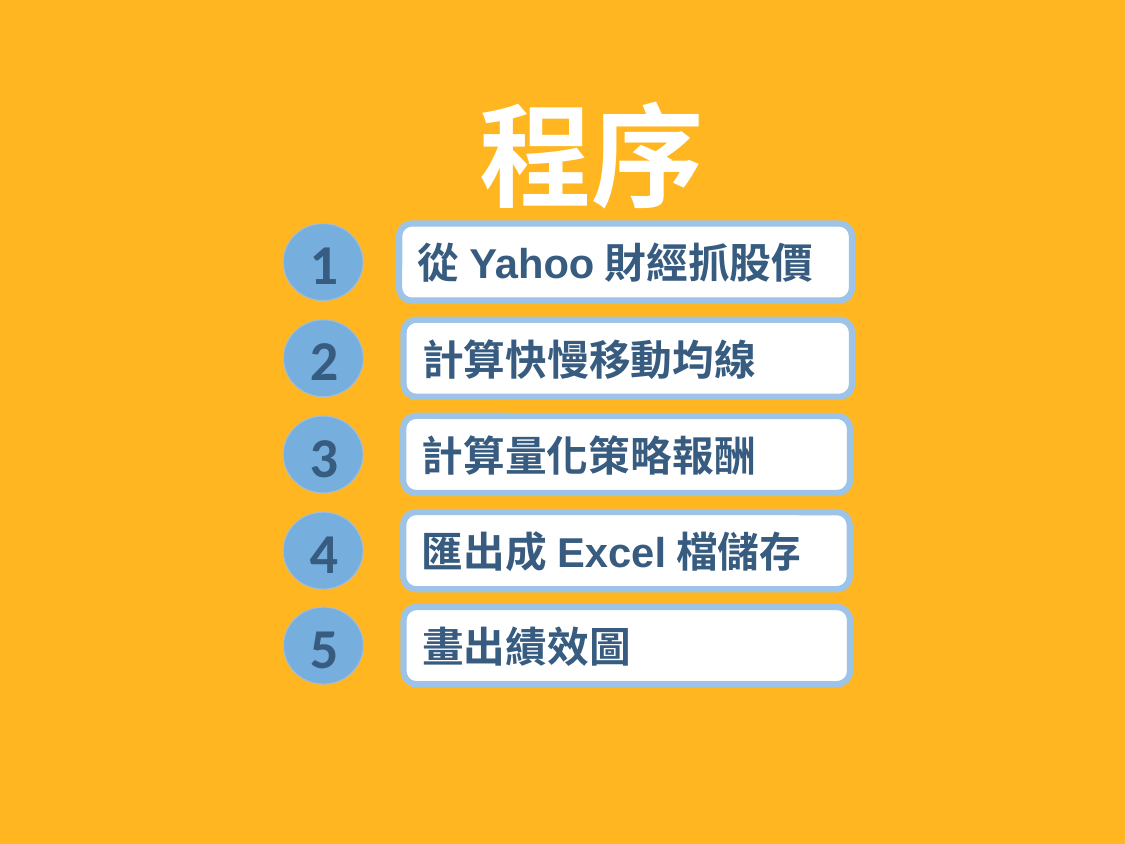

程序
1
從Yahoo財經抓股價
2
計算快慢移動均線
3
計算量化策略報酬
4
匯出成Excel檔儲存
5
畫出績效圖